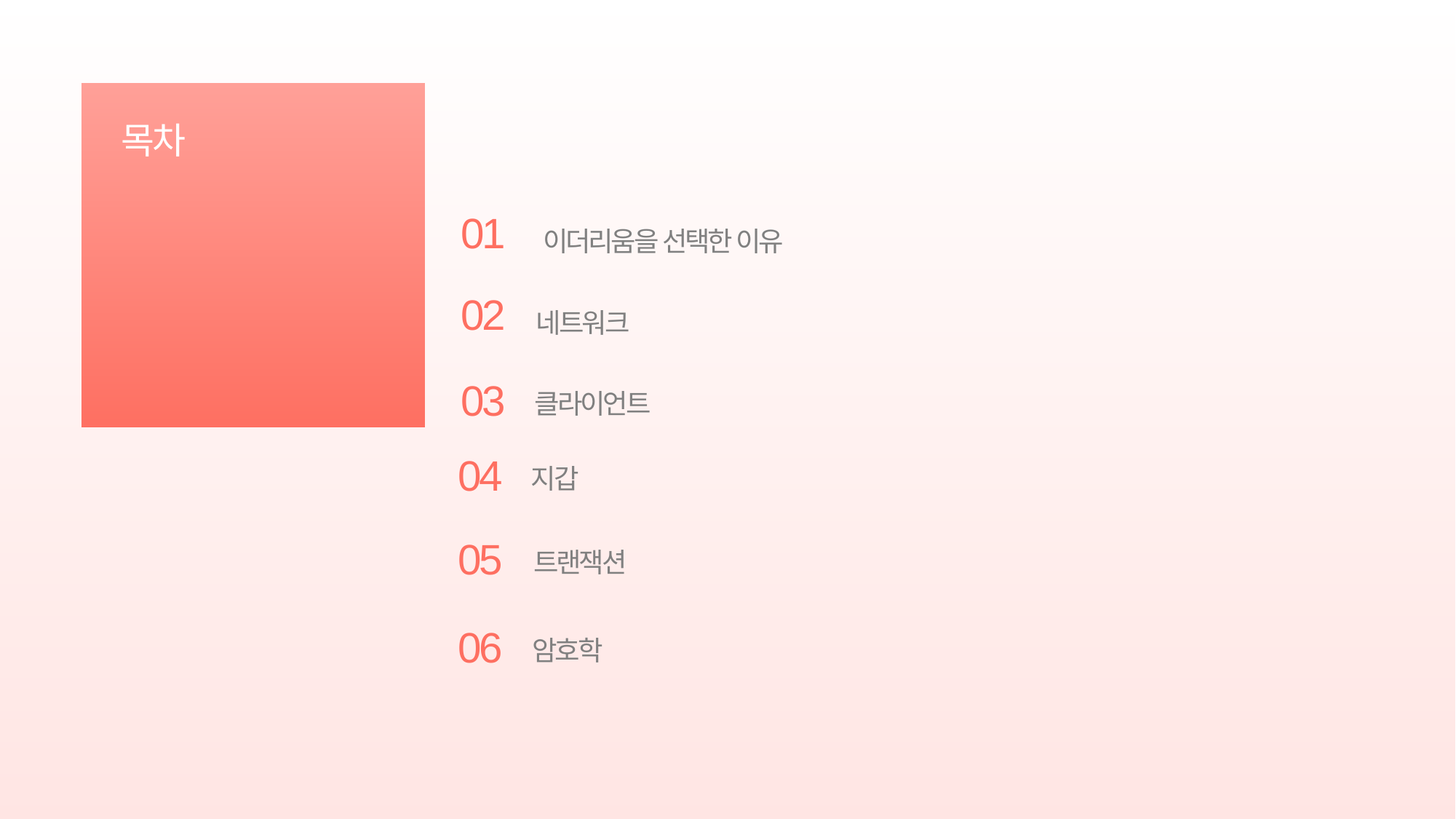

목차
01
이더리움을 선택한 이유
02
네트워크
03
클라이언트
04
지갑
05
트랜잭션
06
암호학